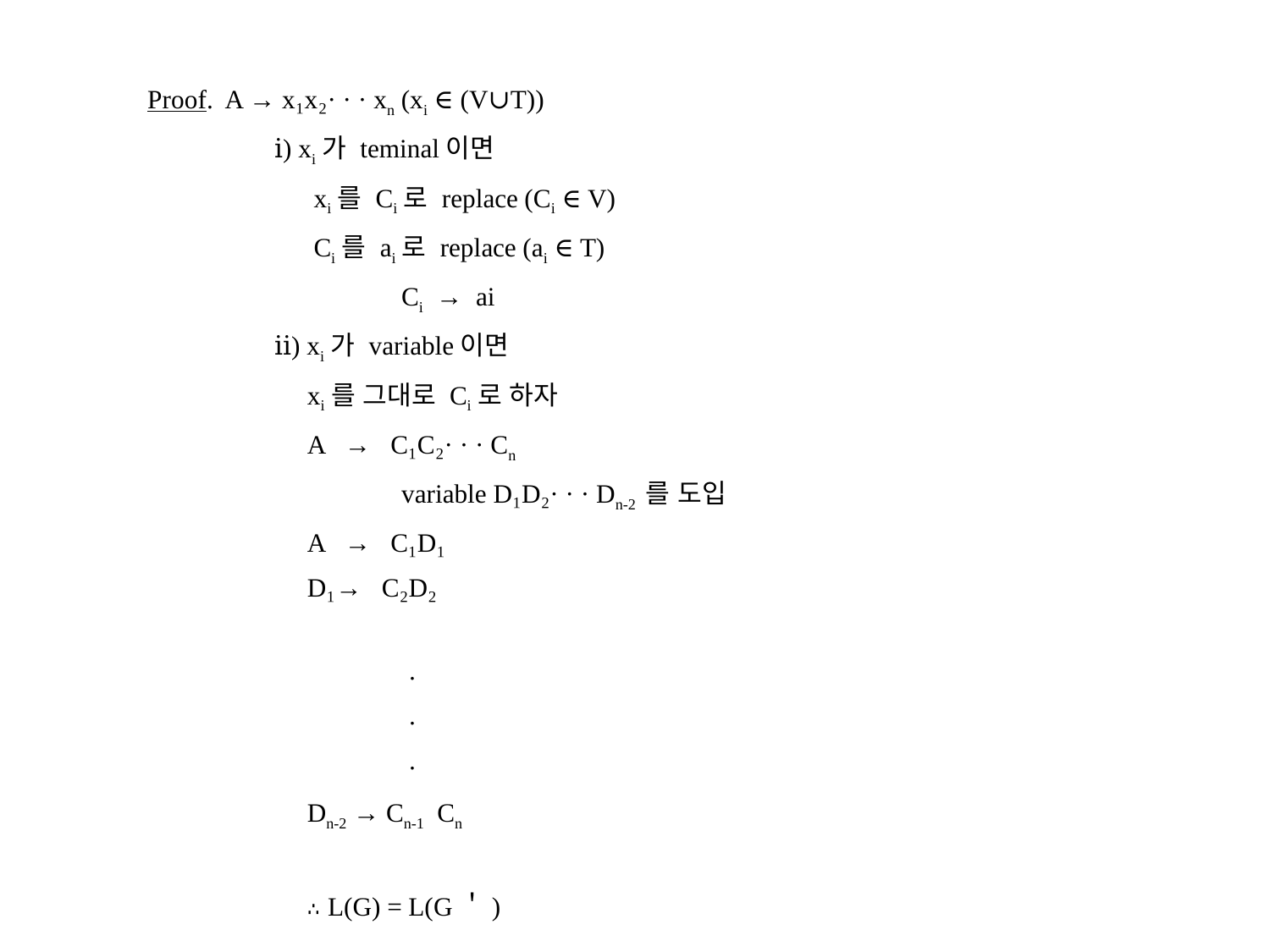

Proof.  A → x₁x₂· · · xn (xi ∈ (V∪T))
	ⅰ) xi가 teminal이면
	      xi를 Ci로 replace (Ci ∈ V)
	      Ci를 ai로 replace (ai ∈ T)
		Ci  →  ai
	ⅱ) xi가 variable이면
	     xi를 그대로 Ci로 하자
	     A   →   C₁C₂· · · Cn
		variable D₁D₂· · · Dn-2 를 도입
	     A   →   C₁D₁
	     D₁→   C₂D₂

		 ·
		 ·
		 ·
	     Dn-2 → Cn-1  Cn

	     ∴ L(G) = L(G＇)